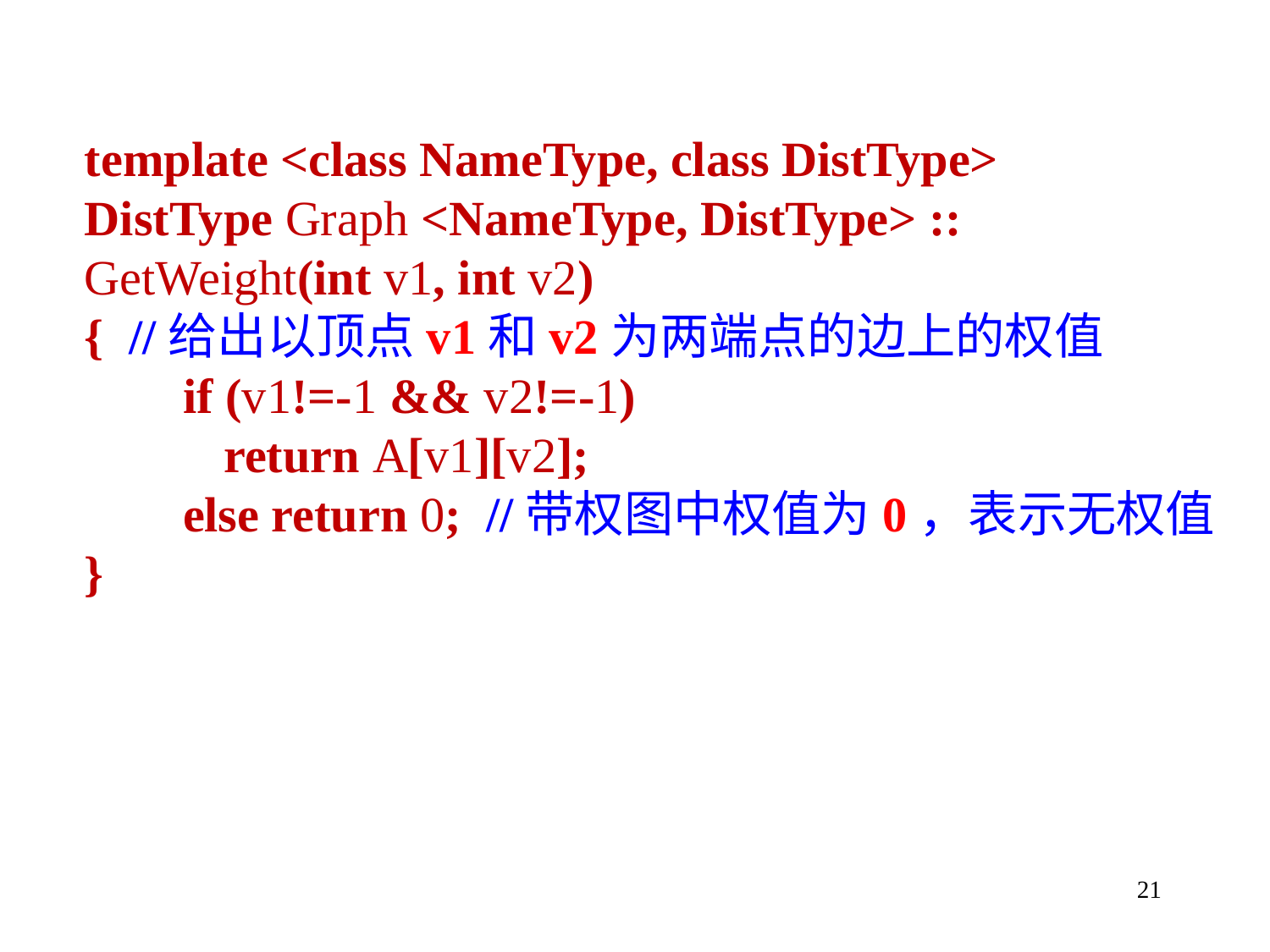

template <class NameType, class DistType>
DistType Graph <NameType, DistType> ::
GetWeight(int v1, int v2)
{  //给出以顶点v1和v2为两端点的边上的权值
        if (v1!=-1 && v2!=-1)
	 return A[v1][v2];
        else return 0;  //带权图中权值为0，表示无权值
}
21